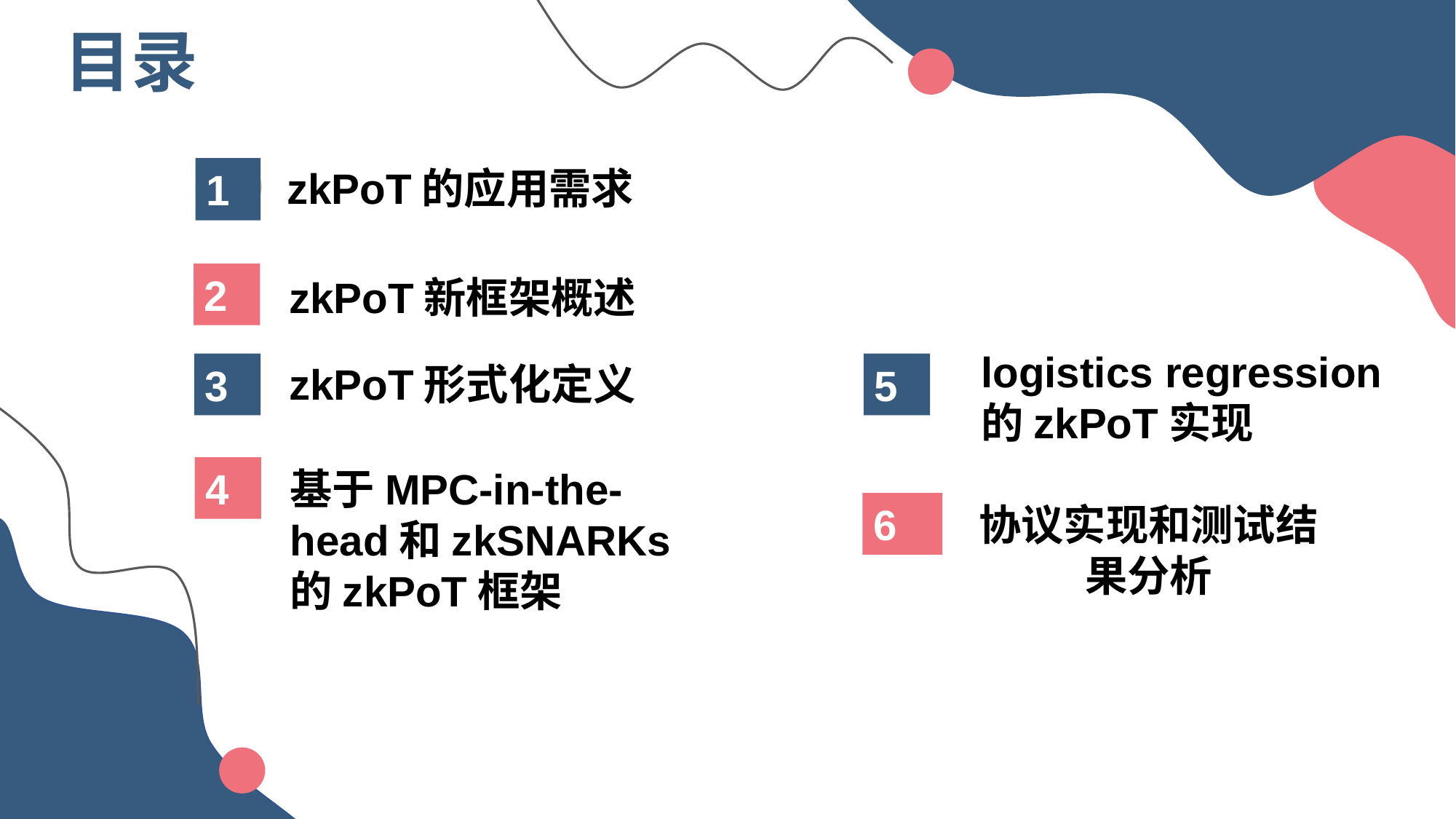

目录

zkPoT的应用需求

1
2
zkPoT新框架概述

logistics regression的zkPoT实现
5
zkPoT形式化定义
3

4
基于MPC-in-the-head和zkSNARKs的zkPoT框架
协议实现和测试结果分析

6